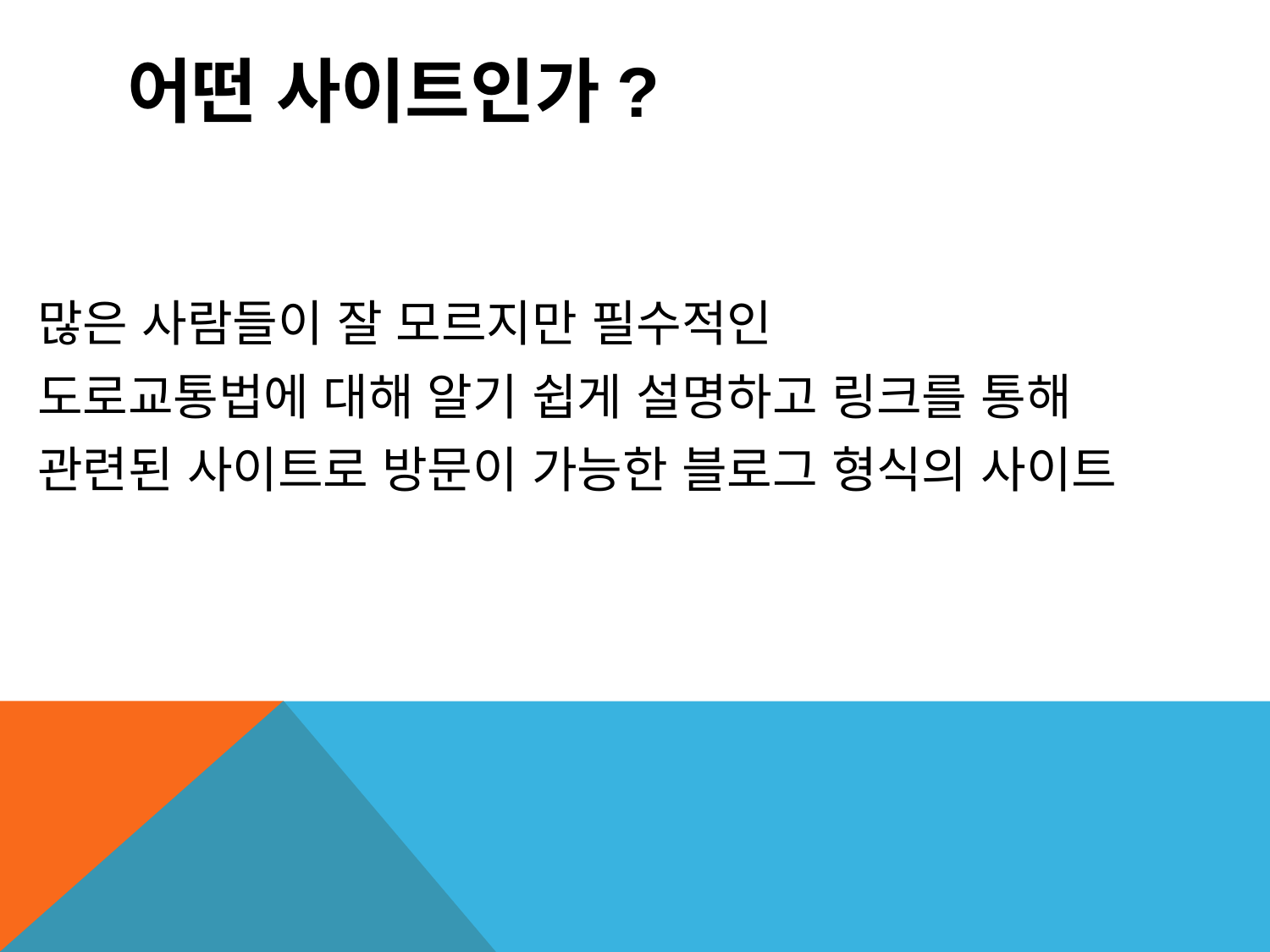

# 어떤 사이트인가?
많은 사람들이 잘 모르지만 필수적인
도로교통법에 대해 알기 쉽게 설명하고 링크를 통해
관련된 사이트로 방문이 가능한 블로그 형식의 사이트